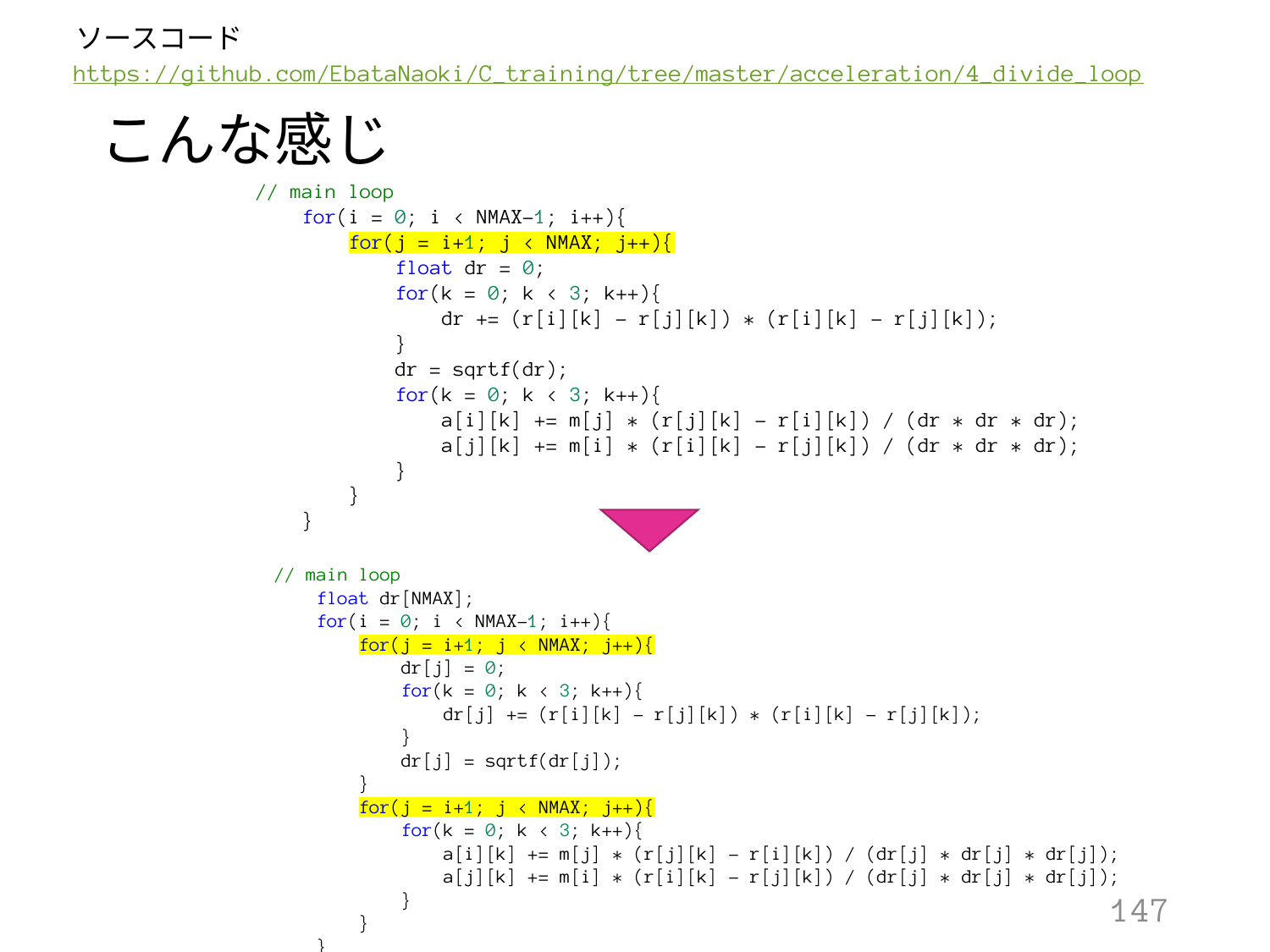

ソースコード
https://github.com/EbataNaoki/C_training/tree/master/acceleration/4_divide_loop
# こんな感じ
// main loop
    for(i = 0; i < NMAX-1; i++){
        for(j = i+1; j < NMAX; j++){
            float dr = 0;
            for(k = 0; k < 3; k++){
                dr += (r[i][k] - r[j][k]) * (r[i][k] - r[j][k]);
            }
            dr = sqrtf(dr);
            for(k = 0; k < 3; k++){
                a[i][k] += m[j] * (r[j][k] - r[i][k]) / (dr * dr * dr);
                a[j][k] += m[i] * (r[i][k] - r[j][k]) / (dr * dr * dr);
            }
        }
    }

// main loop
    float dr[NMAX];
    for(i = 0; i < NMAX-1; i++){
        for(j = i+1; j < NMAX; j++){
            dr[j] = 0;
            for(k = 0; k < 3; k++){
                dr[j] += (r[i][k] - r[j][k]) * (r[i][k] - r[j][k]);
            }
            dr[j] = sqrtf(dr[j]);
        }
        for(j = i+1; j < NMAX; j++){
            for(k = 0; k < 3; k++){
                a[i][k] += m[j] * (r[j][k] - r[i][k]) / (dr[j] * dr[j] * dr[j]);
                a[j][k] += m[i] * (r[i][k] - r[j][k]) / (dr[j] * dr[j] * dr[j]);
            }
        }
    }
147